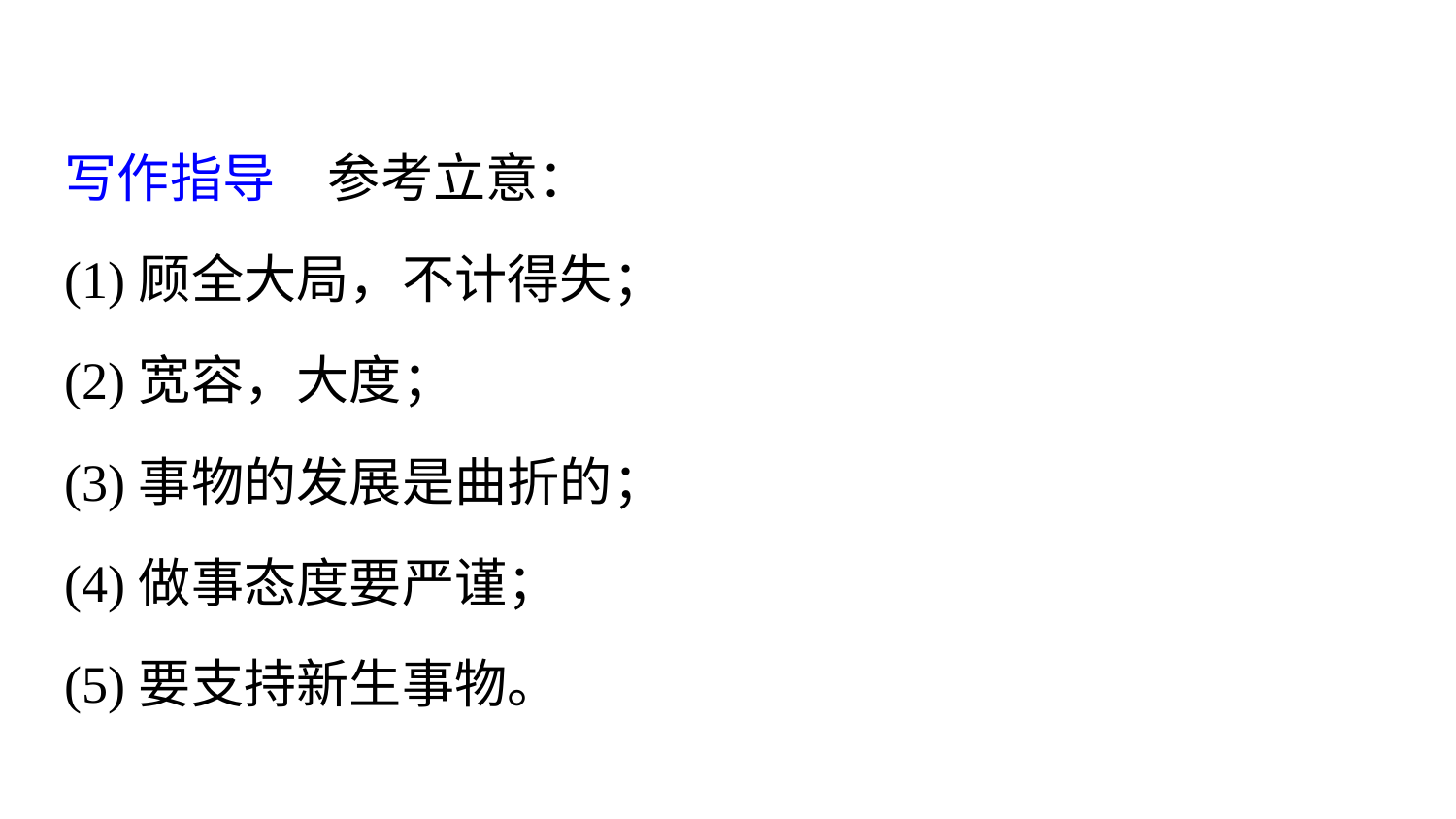

写作指导　参考立意：
(1)顾全大局，不计得失；
(2)宽容，大度；
(3)事物的发展是曲折的；
(4)做事态度要严谨；
(5)要支持新生事物。